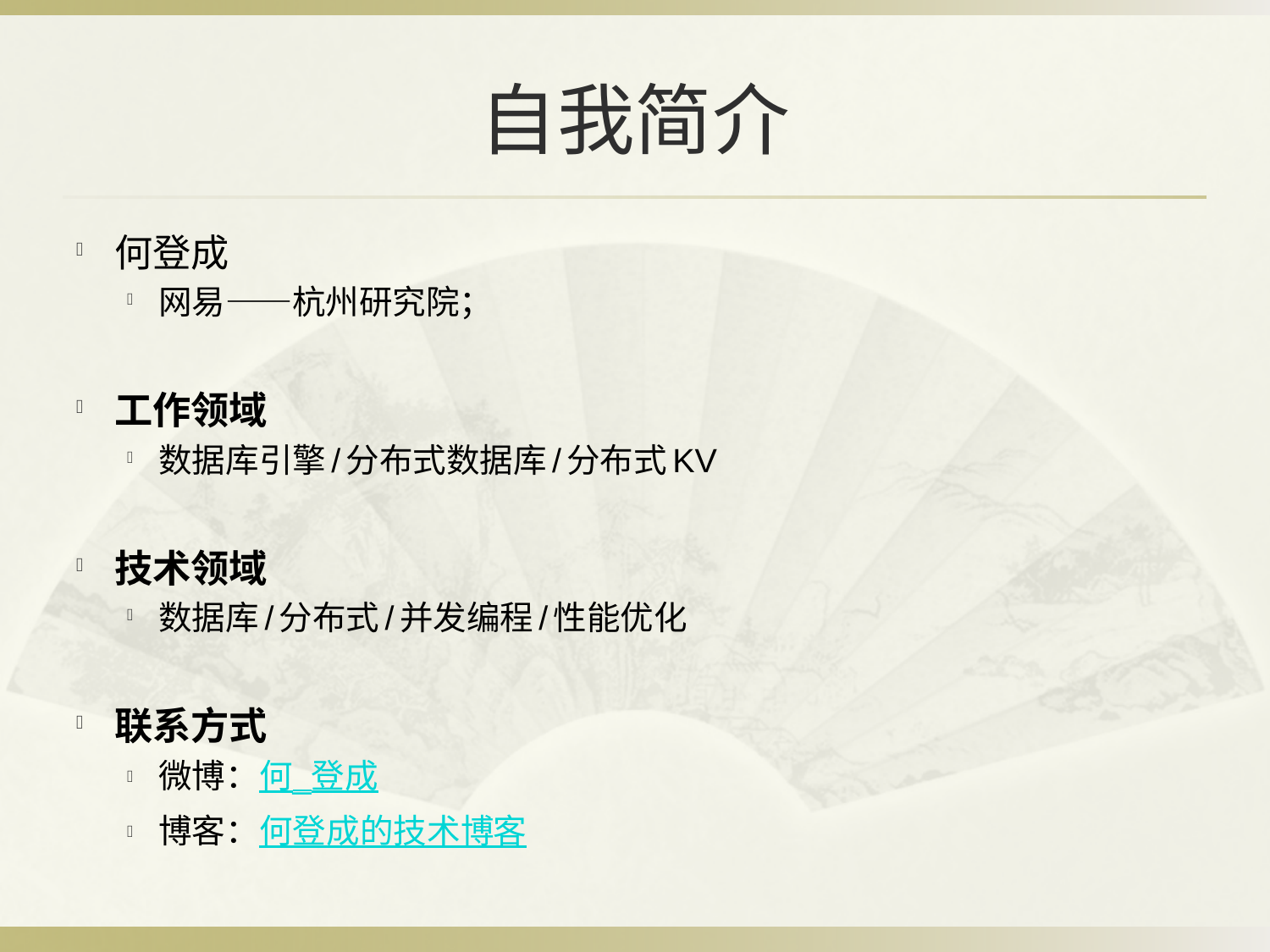

# 自我简介
何登成
网易——杭州研究院；

工作领域
数据库引擎/分布式数据库/分布式KV

技术领域
数据库/分布式/并发编程/性能优化

联系方式
微博：何_登成
博客：何登成的技术博客